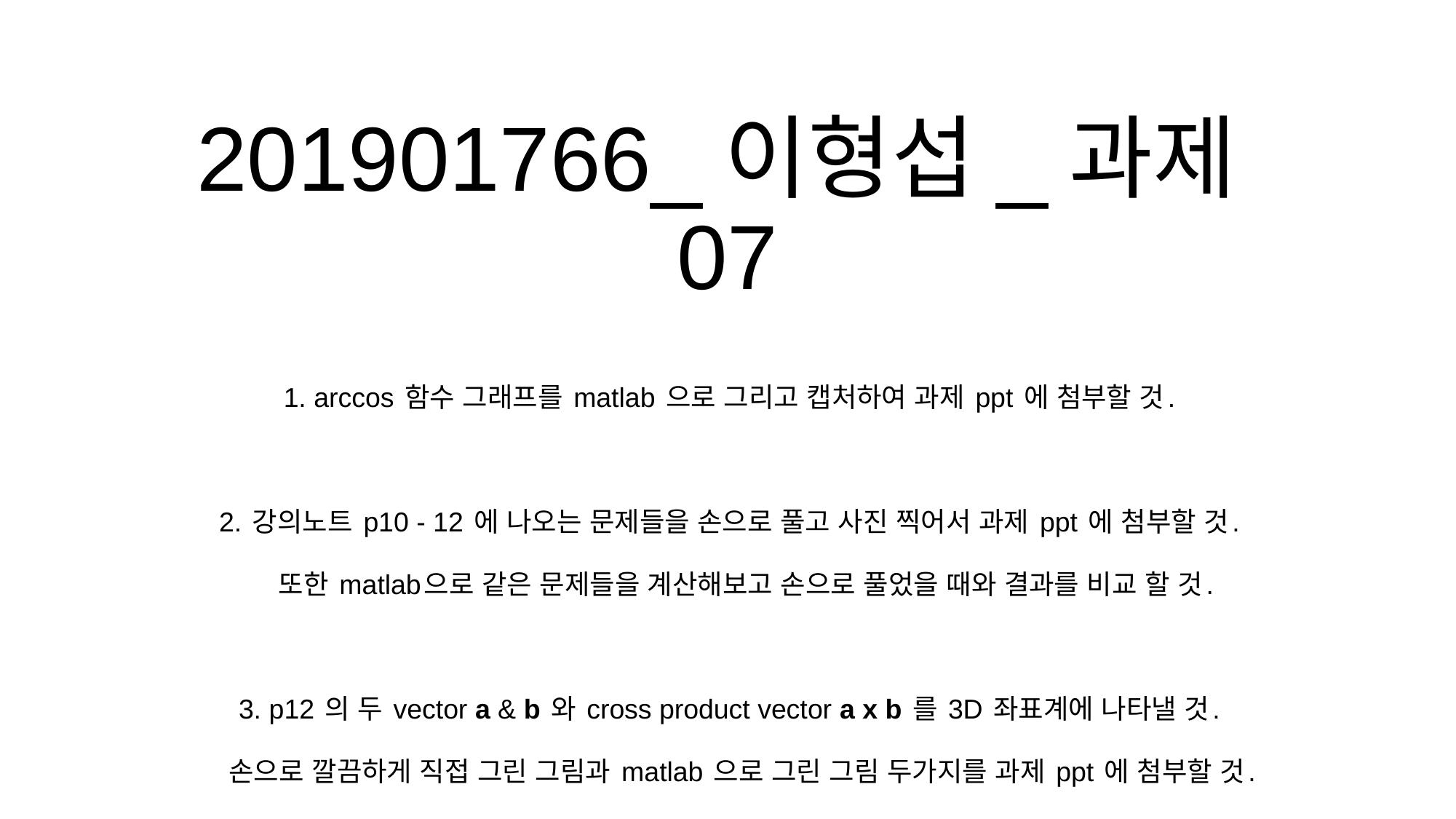

# 201901766_이형섭_과제07
1. arccos 함수 그래프를 matlab 으로 그리고 캡처하여 과제 ppt 에 첨부할 것.

2. 강의노트 p10 - 12 에 나오는 문제들을 손으로 풀고 사진 찍어서 과제 ppt 에 첨부할 것.
   또한 matlab으로 같은 문제들을 계산해보고 손으로 풀었을 때와 결과를 비교 할 것.

3. p12 의 두 vector a & b 와 cross product vector a x b 를 3D 좌표계에 나타낼 것.
   손으로 깔끔하게 직접 그린 그림과 matlab 으로 그린 그림 두가지를 과제 ppt 에 첨부할 것.